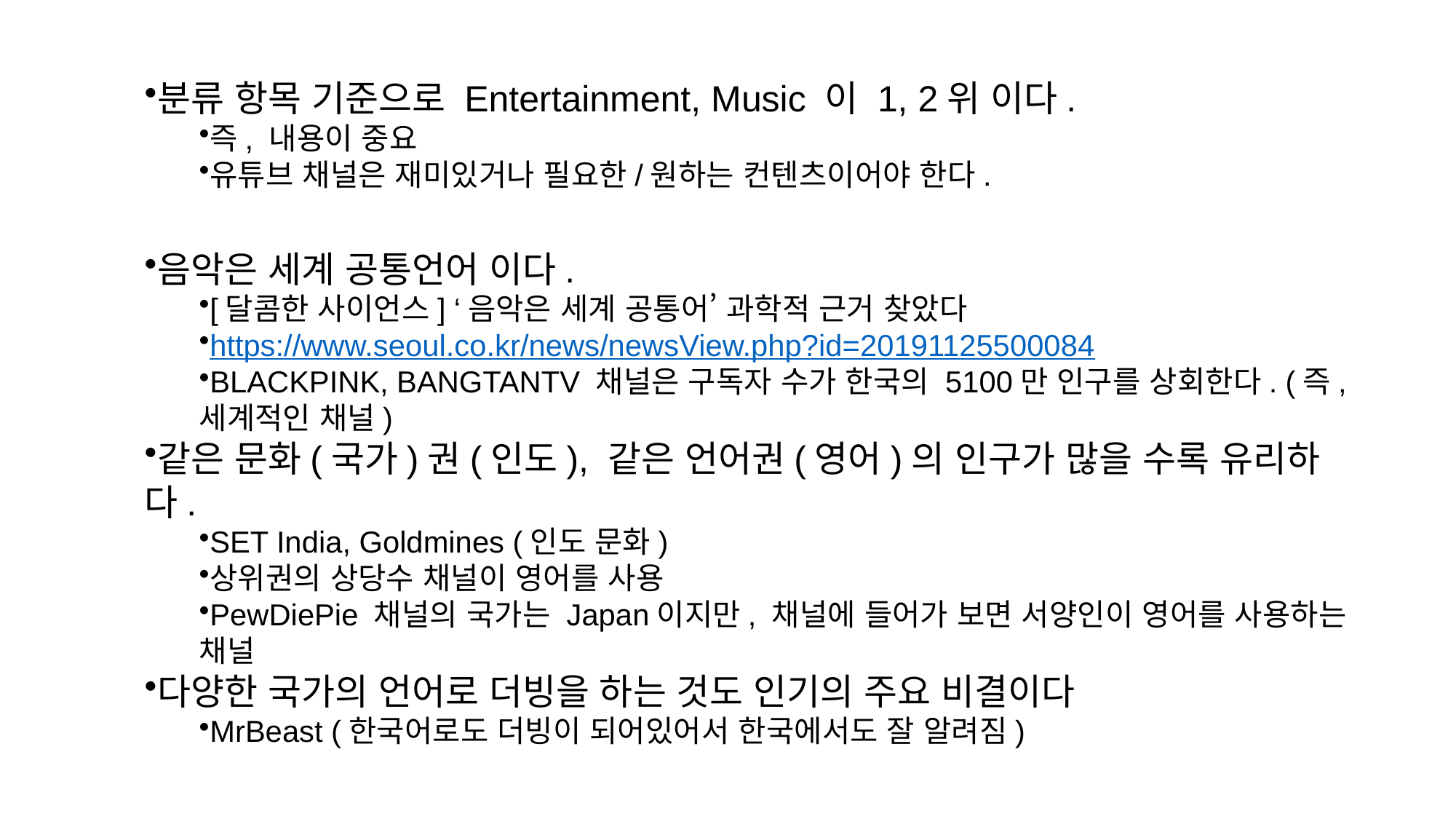

분류 항목 기준으로 Entertainment, Music 이 1, 2위 이다.
즉, 내용이 중요
유튜브 채널은 재미있거나 필요한/원하는 컨텐츠이어야 한다.

음악은 세계 공통언어 이다.
[달콤한 사이언스] ‘음악은 세계 공통어’ 과학적 근거 찾았다
https://www.seoul.co.kr/news/newsView.php?id=20191125500084
BLACKPINK, BANGTANTV 채널은 구독자 수가 한국의 5100만 인구를 상회한다. (즉, 세계적인 채널)
같은 문화(국가)권(인도), 같은 언어권(영어)의 인구가 많을 수록 유리하다.
SET India, Goldmines (인도 문화)
상위권의 상당수 채널이 영어를 사용
PewDiePie 채널의 국가는 Japan이지만, 채널에 들어가 보면 서양인이 영어를 사용하는 채널
다양한 국가의 언어로 더빙을 하는 것도 인기의 주요 비결이다
MrBeast (한국어로도 더빙이 되어있어서 한국에서도 잘 알려짐)